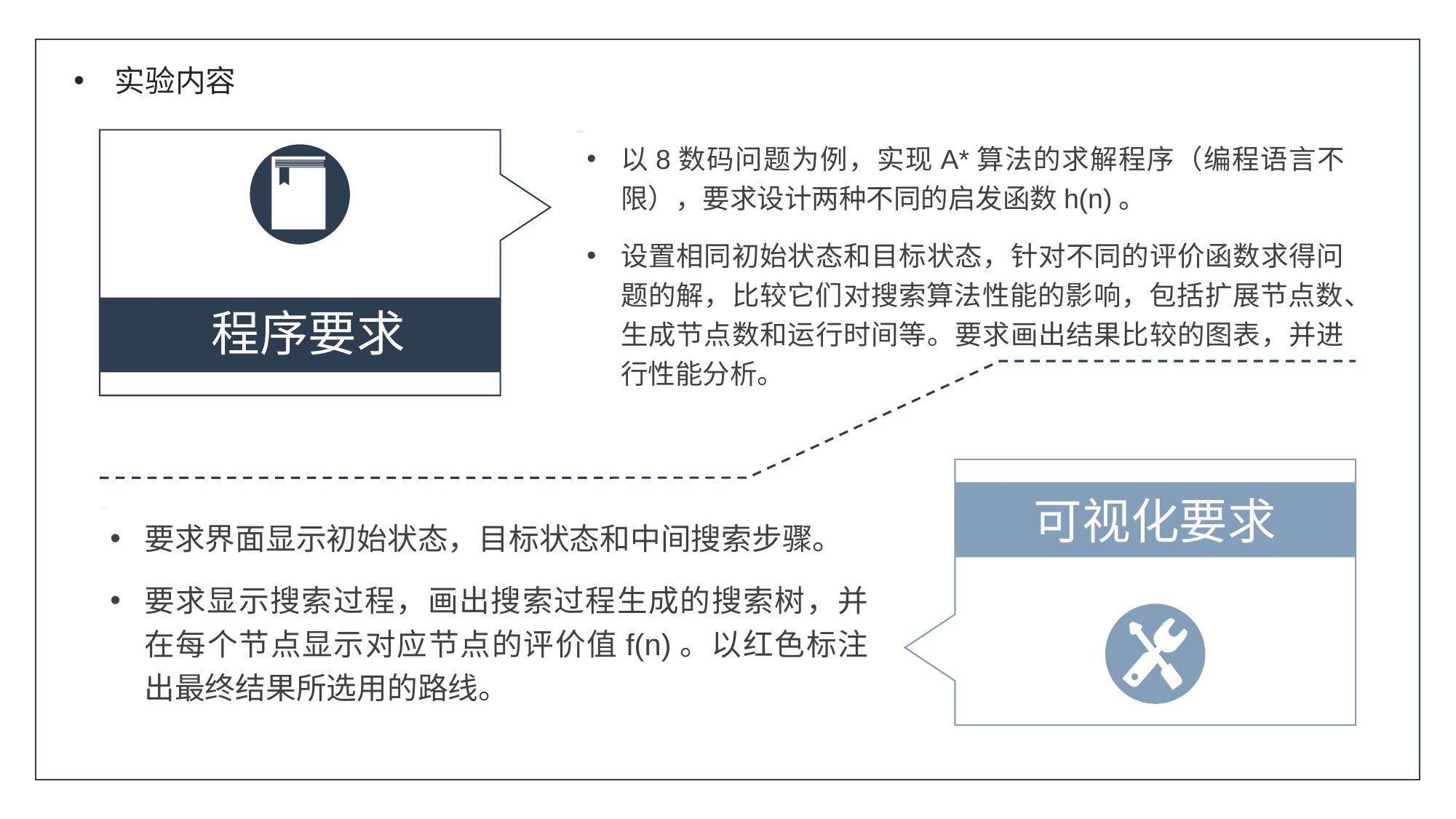

实验内容

以8数码问题为例，实现A*算法的求解程序（编程语言不限），要求设计两种不同的启发函数h(n)。
设置相同初始状态和目标状态，针对不同的评价函数求得问题的解，比较它们对搜索算法性能的影响，包括扩展节点数、生成节点数和运行时间等。要求画出结果比较的图表，并进行性能分析。

程序要求

可视化要求
要求界面显示初始状态，目标状态和中间搜索步骤。
要求显示搜索过程，画出搜索过程生成的搜索树，并在每个节点显示对应节点的评价值f(n)。以红色标注出最终结果所选用的路线。